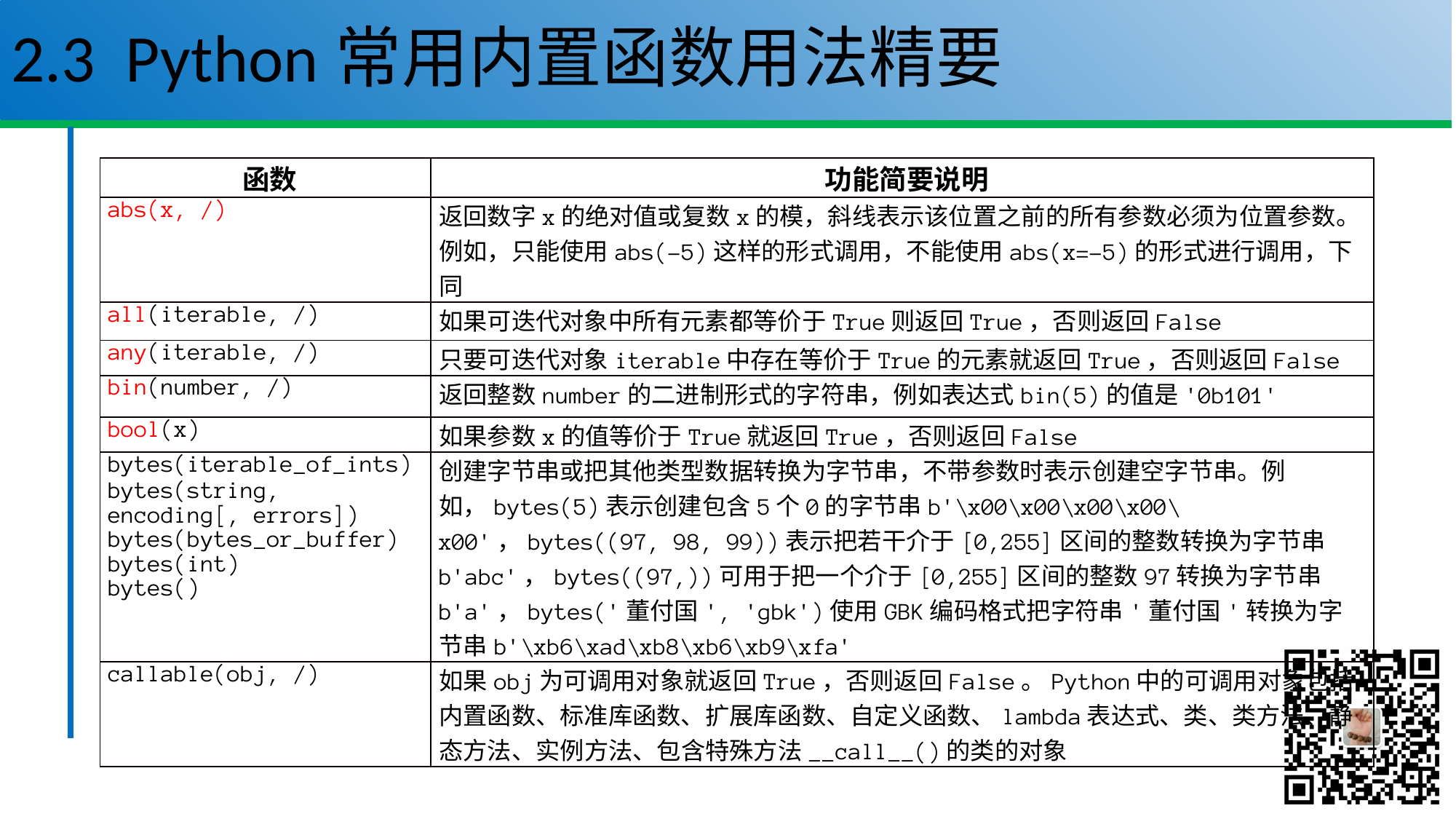

# 2.3  Python常用内置函数用法精要
| 函数 | 功能简要说明 |
| --- | --- |
| abs(x, /) | 返回数字x的绝对值或复数x的模，斜线表示该位置之前的所有参数必须为位置参数。例如，只能使用abs(-5)这样的形式调用，不能使用abs(x=-5)的形式进行调用，下同 |
| all(iterable, /) | 如果可迭代对象中所有元素都等价于True则返回True，否则返回False |
| any(iterable, /) | 只要可迭代对象iterable中存在等价于True的元素就返回True，否则返回False |
| bin(number, /) | 返回整数number的二进制形式的字符串，例如表达式bin(5)的值是'0b101' |
| bool(x) | 如果参数x的值等价于True就返回True，否则返回False |
| bytes(iterable\_of\_ints) bytes(string, encoding[, errors]) bytes(bytes\_or\_buffer) bytes(int) bytes() | 创建字节串或把其他类型数据转换为字节串，不带参数时表示创建空字节串。例如，bytes(5)表示创建包含5个0的字节串b'\x00\x00\x00\x00\x00'，bytes((97, 98, 99))表示把若干介于[0,255]区间的整数转换为字节串b'abc'，bytes((97,))可用于把一个介于[0,255]区间的整数97转换为字节串b'a'，bytes('董付国', 'gbk')使用GBK编码格式把字符串'董付国'转换为字节串b'\xb6\xad\xb8\xb6\xb9\xfa' |
| callable(obj, /) | 如果obj为可调用对象就返回True，否则返回False。Python中的可调用对象包括内置函数、标准库函数、扩展库函数、自定义函数、lambda表达式、类、类方法、静态方法、实例方法、包含特殊方法\_\_call\_\_()的类的对象 |
38